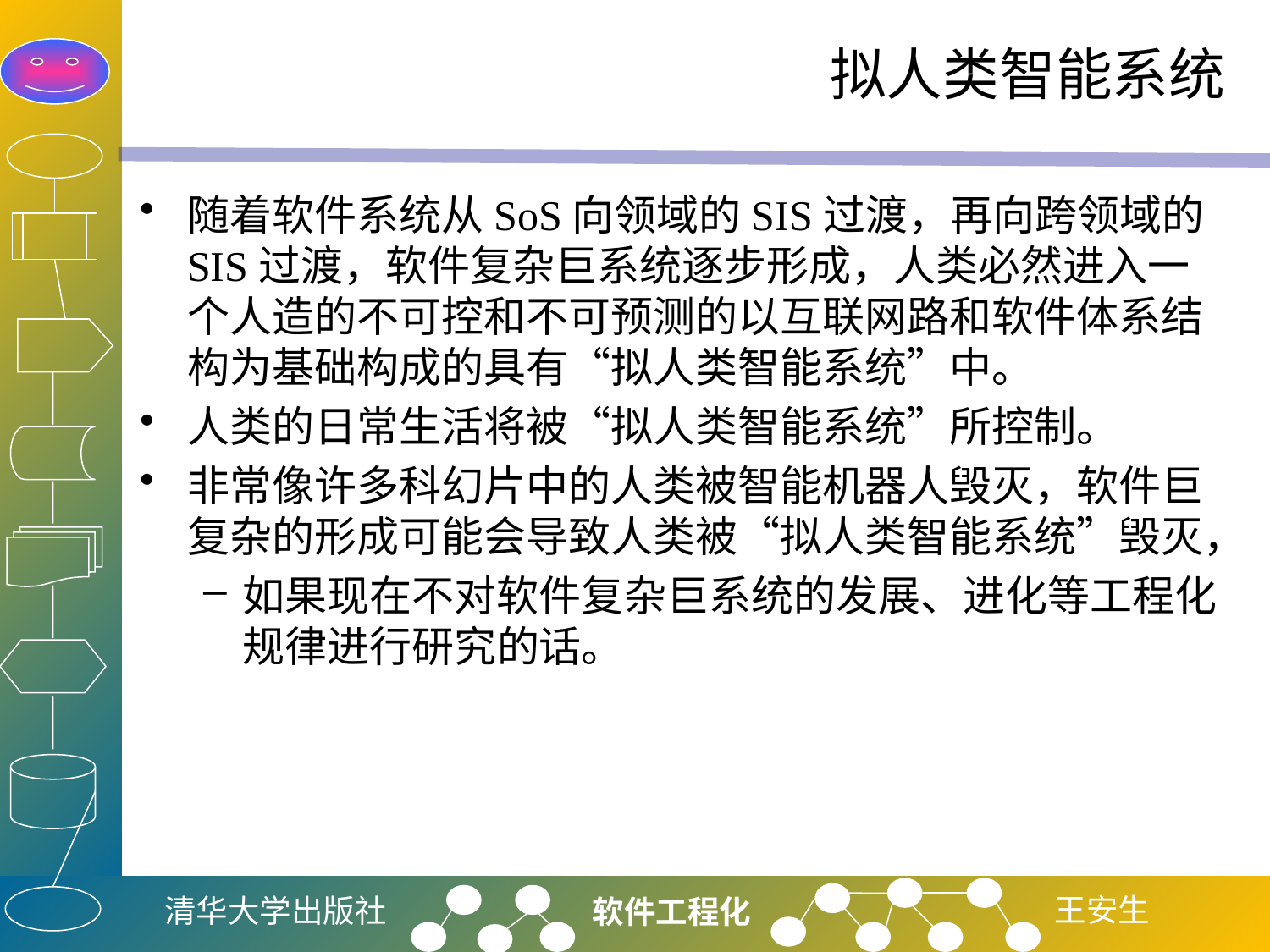

# 拟人类智能系统
随着软件系统从SoS向领域的SIS过渡，再向跨领域的SIS过渡，软件复杂巨系统逐步形成，人类必然进入一个人造的不可控和不可预测的以互联网路和软件体系结构为基础构成的具有“拟人类智能系统”中。
人类的日常生活将被“拟人类智能系统”所控制。
非常像许多科幻片中的人类被智能机器人毁灭，软件巨复杂的形成可能会导致人类被“拟人类智能系统”毁灭，
如果现在不对软件复杂巨系统的发展、进化等工程化规律进行研究的话。